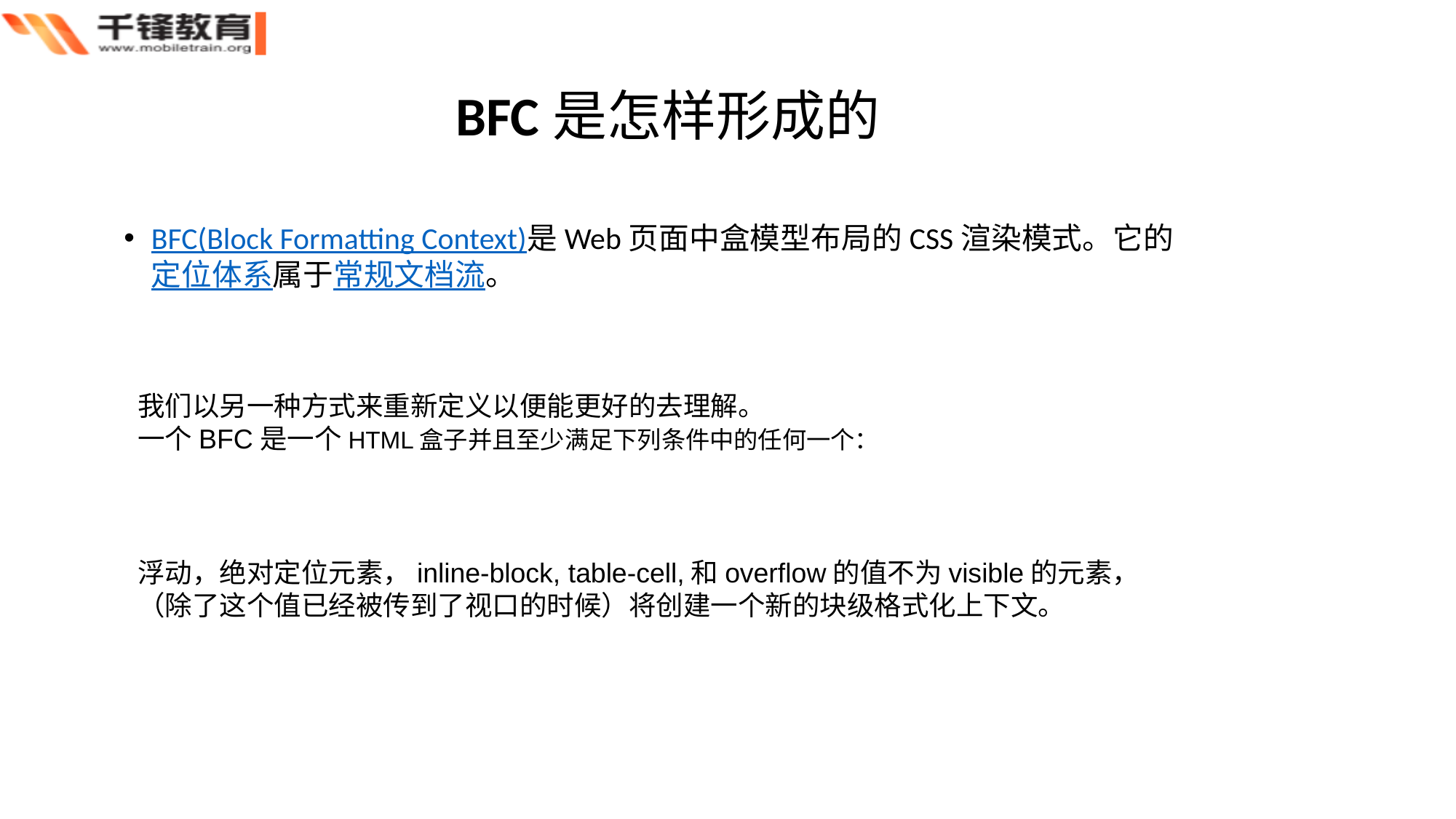

BFC是怎样形成的
BFC(Block Formatting Context)是Web页面中盒模型布局的CSS渲染模式。它的定位体系属于常规文档流。
我们以另一种方式来重新定义以便能更好的去理解。
一个BFC是一个HTML盒子并且至少满足下列条件中的任何一个：
浮动，绝对定位元素，inline-block, table-cell,和overflow的值不为visible的元素，
（除了这个值已经被传到了视口的时候）将创建一个新的块级格式化上下文。